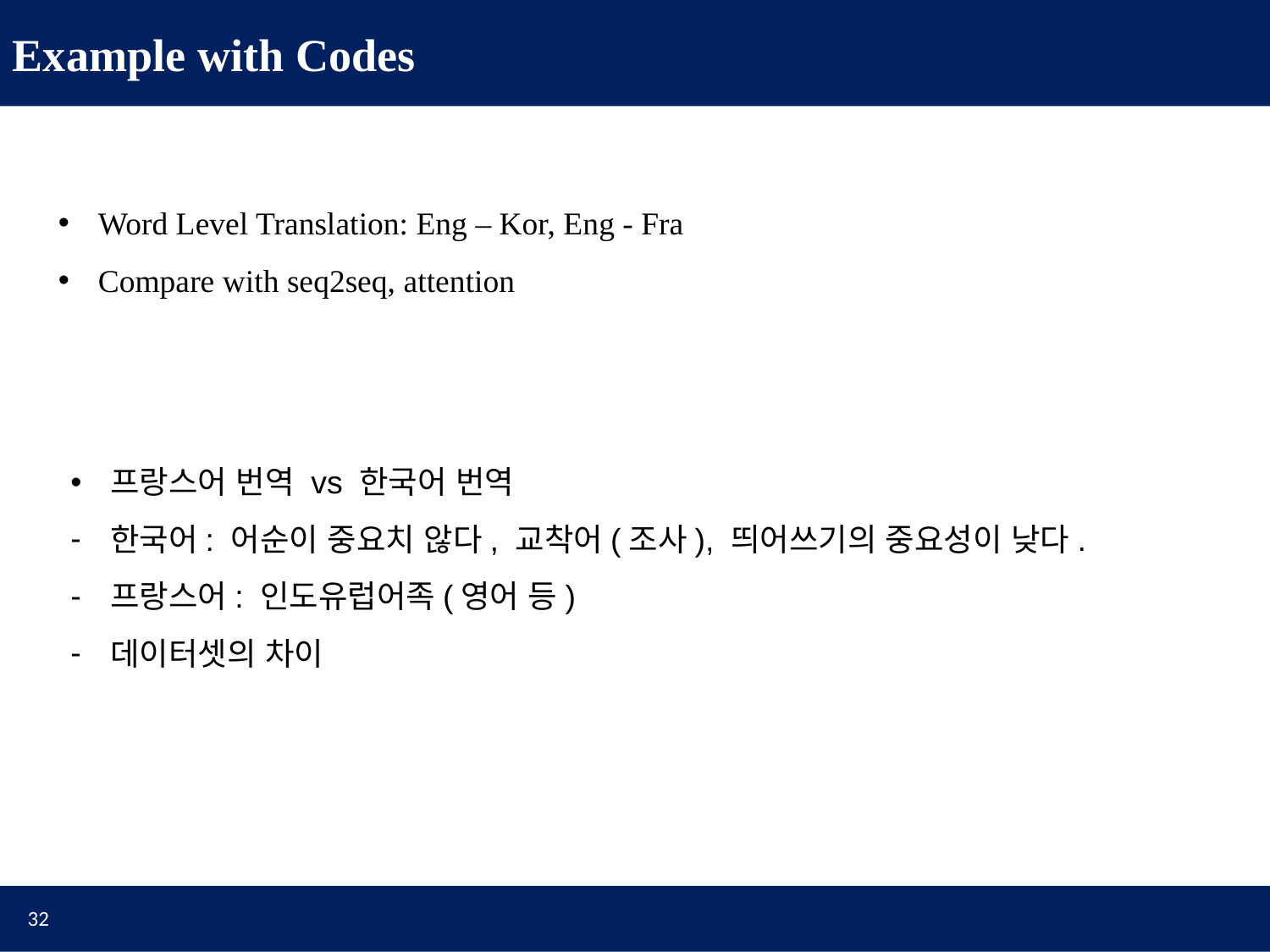

Example with Codes
Word Level Translation: Eng – Kor, Eng - Fra
Compare with seq2seq, attention
프랑스어 번역 vs 한국어 번역
한국어: 어순이 중요치 않다, 교착어(조사), 띄어쓰기의 중요성이 낮다.
프랑스어: 인도유럽어족(영어 등)
데이터셋의 차이

32